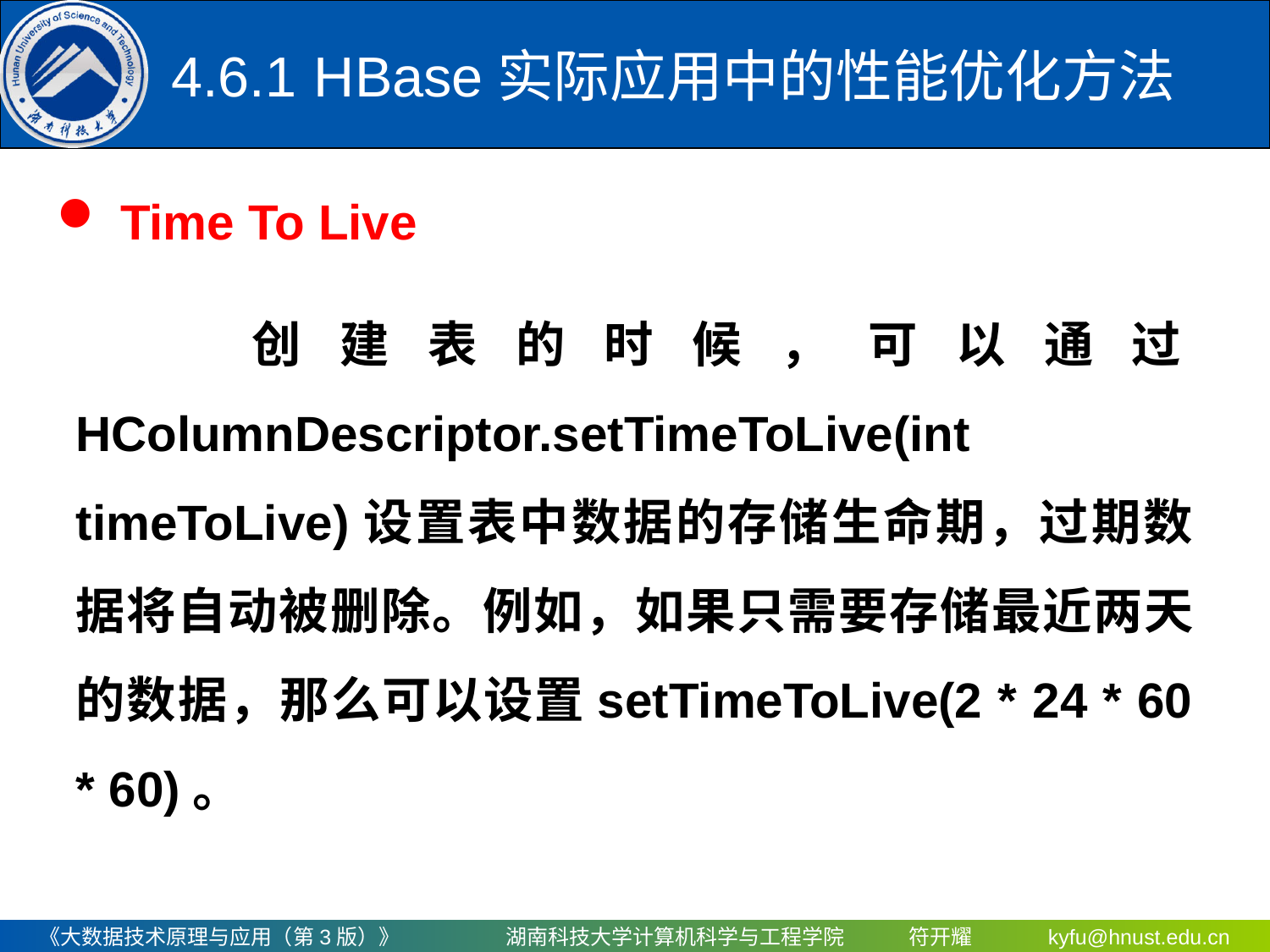

4.6.1	 HBase实际应用中的性能优化方法
Time To Live
　　创建表的时候，可以通过HColumnDescriptor.setTimeToLive(int timeToLive)设置表中数据的存储生命期，过期数据将自动被删除。例如，如果只需要存储最近两天的数据，那么可以设置setTimeToLive(2 * 24 * 60 * 60)。